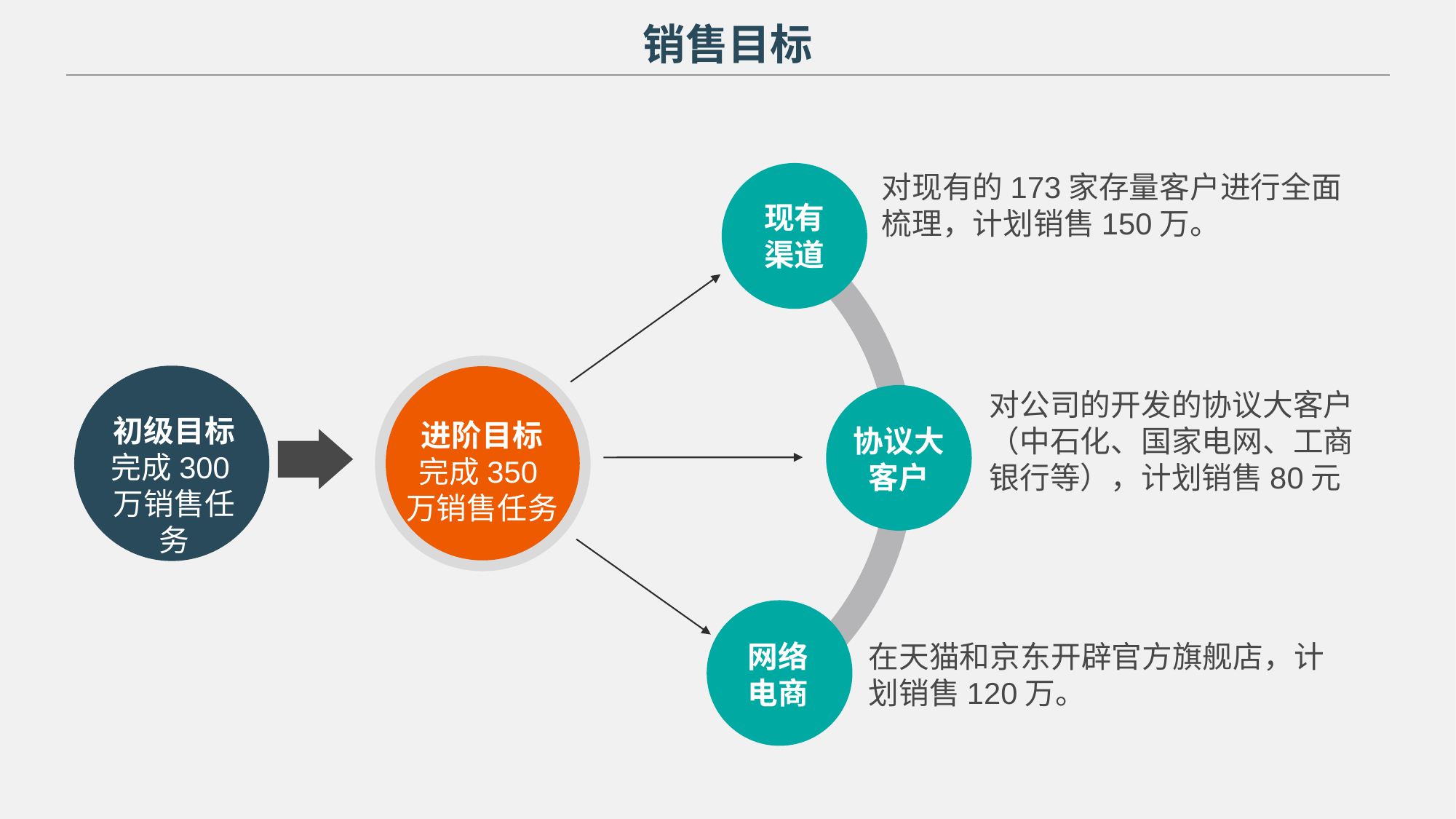

销售目标

对现有的173家存量客户进行全面梳理，计划销售150万。
现有渠道

对公司的开发的协议大客户（中石化、国家电网、工商银行等），计划销售80元

初级目标完成300万销售任务
进阶目标
完成350万销售任务
协议大客户

网络电商
在天猫和京东开辟官方旗舰店，计划销售120万。